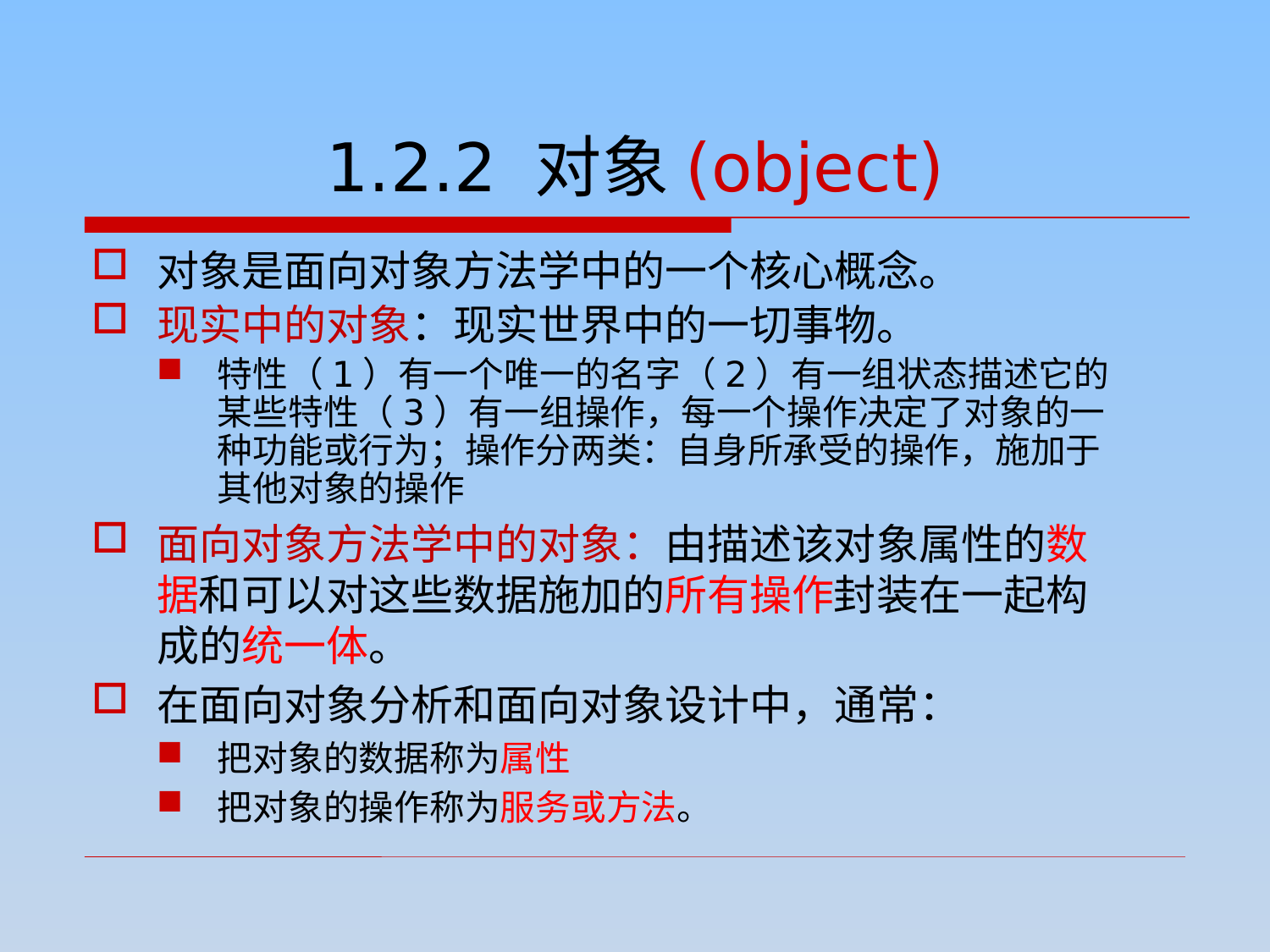

1.2.2 对象(object)
对象是面向对象方法学中的一个核心概念。
现实中的对象：现实世界中的一切事物。
特性（1）有一个唯一的名字（2）有一组状态描述它的某些特性（3）有一组操作，每一个操作决定了对象的一种功能或行为；操作分两类：自身所承受的操作，施加于其他对象的操作
面向对象方法学中的对象：由描述该对象属性的数据和可以对这些数据施加的所有操作封装在一起构成的统一体。
在面向对象分析和面向对象设计中，通常：
把对象的数据称为属性
把对象的操作称为服务或方法。